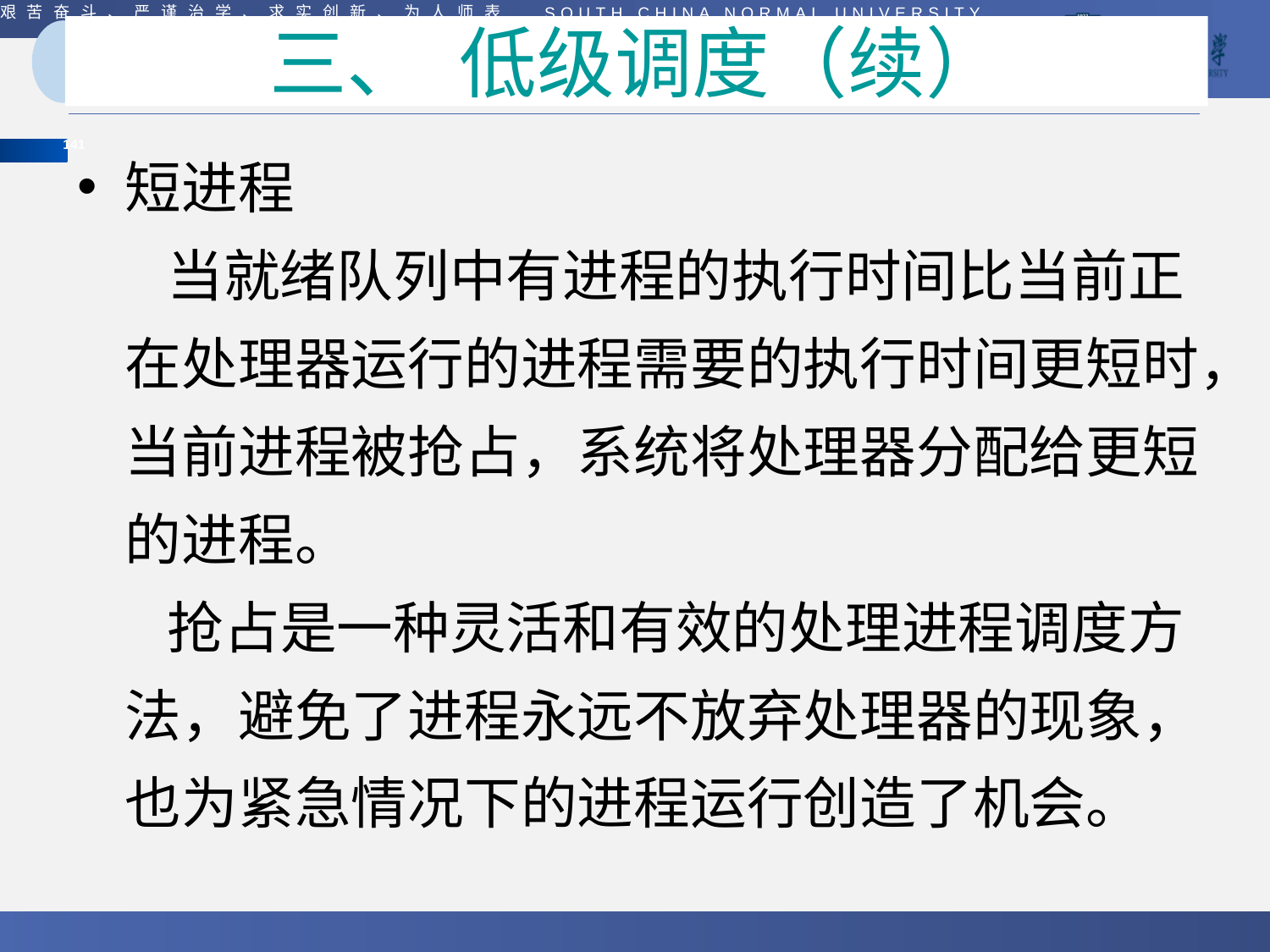

三、  低级调度（续）
短进程
      当就绪队列中有进程的执行时间比当前正在处理器运行的进程需要的执行时间更短时，当前进程被抢占，系统将处理器分配给更短的进程。
      抢占是一种灵活和有效的处理进程调度方法，避免了进程永远不放弃处理器的现象，也为紧急情况下的进程运行创造了机会。

141